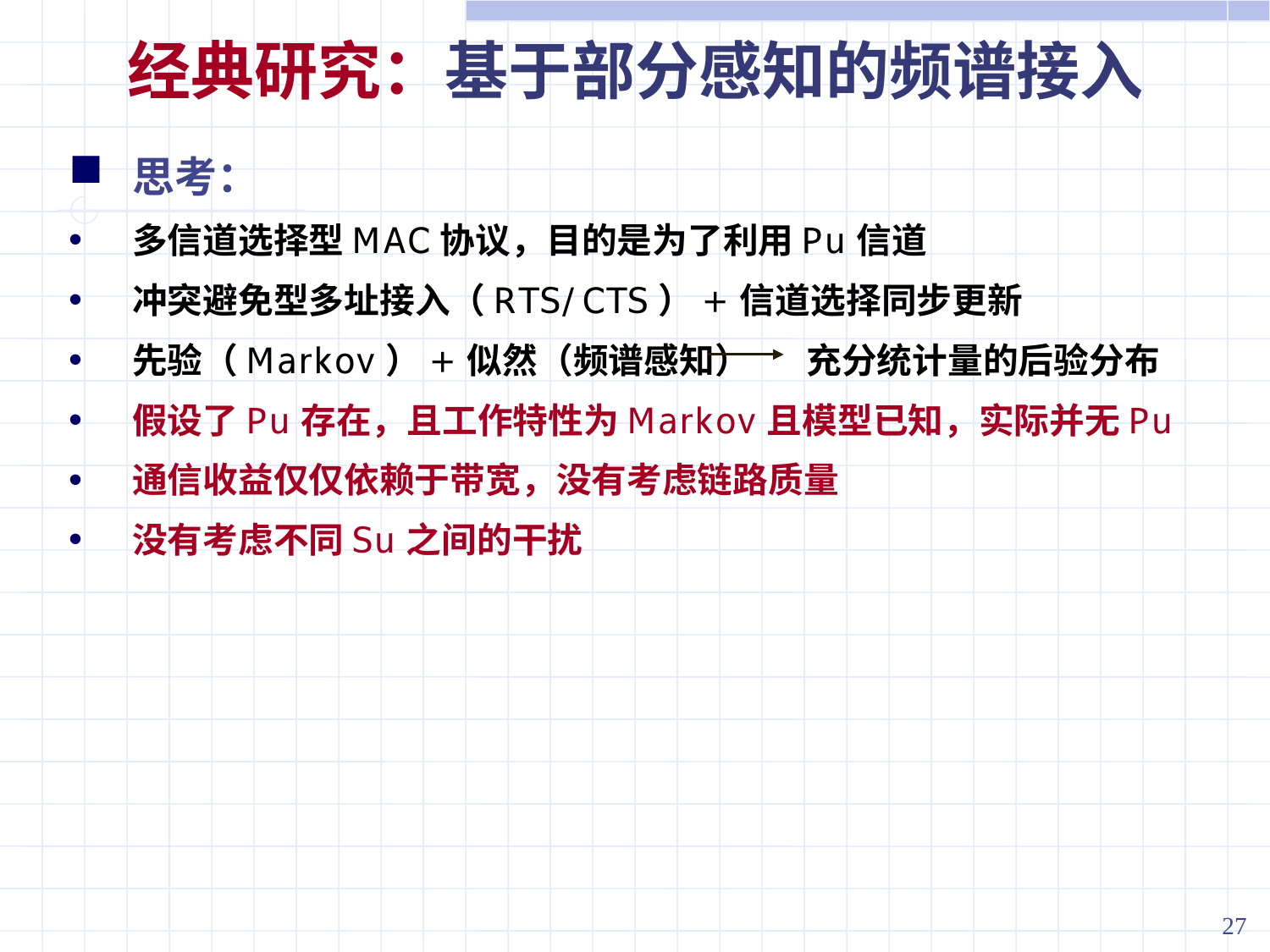

经典研究：基于部分感知的频谱接入
思考：
多信道选择型MAC协议，目的是为了利用Pu信道
冲突避免型多址接入（RTS/CTS）+信道选择同步更新
先验（Markov）+似然（频谱感知）       充分统计量的后验分布
假设了Pu存在，且工作特性为Markov且模型已知，实际并无Pu
通信收益仅仅依赖于带宽，没有考虑链路质量
没有考虑不同Su之间的干扰

27